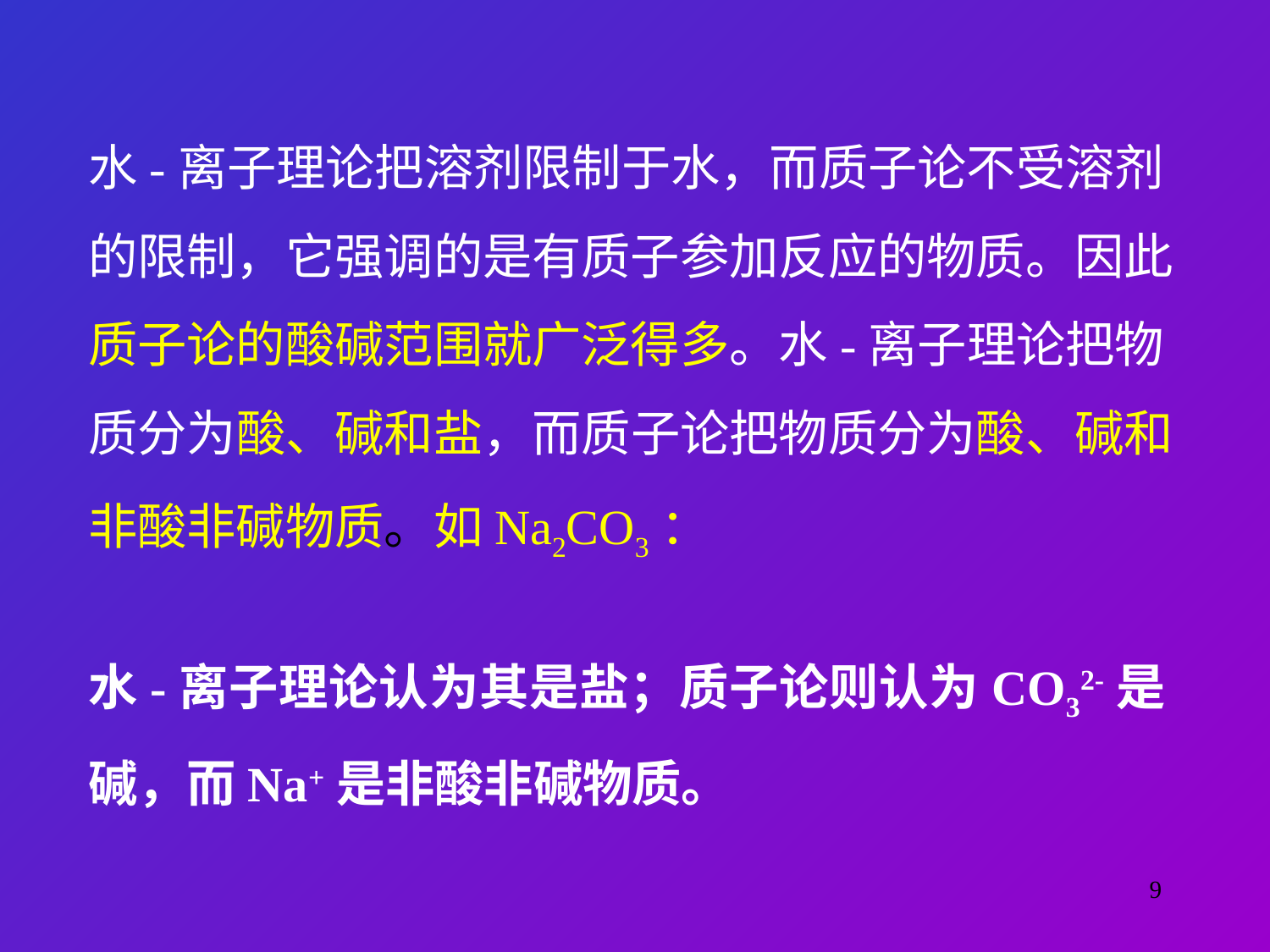

水-离子理论把溶剂限制于水，而质子论不受溶剂的限制，它强调的是有质子参加反应的物质。因此质子论的酸碱范围就广泛得多。水-离子理论把物质分为酸、碱和盐，而质子论把物质分为酸、碱和非酸非碱物质。如Na2CO3：
水-离子理论认为其是盐；质子论则认为CO32-是碱，而Na+是非酸非碱物质。
9